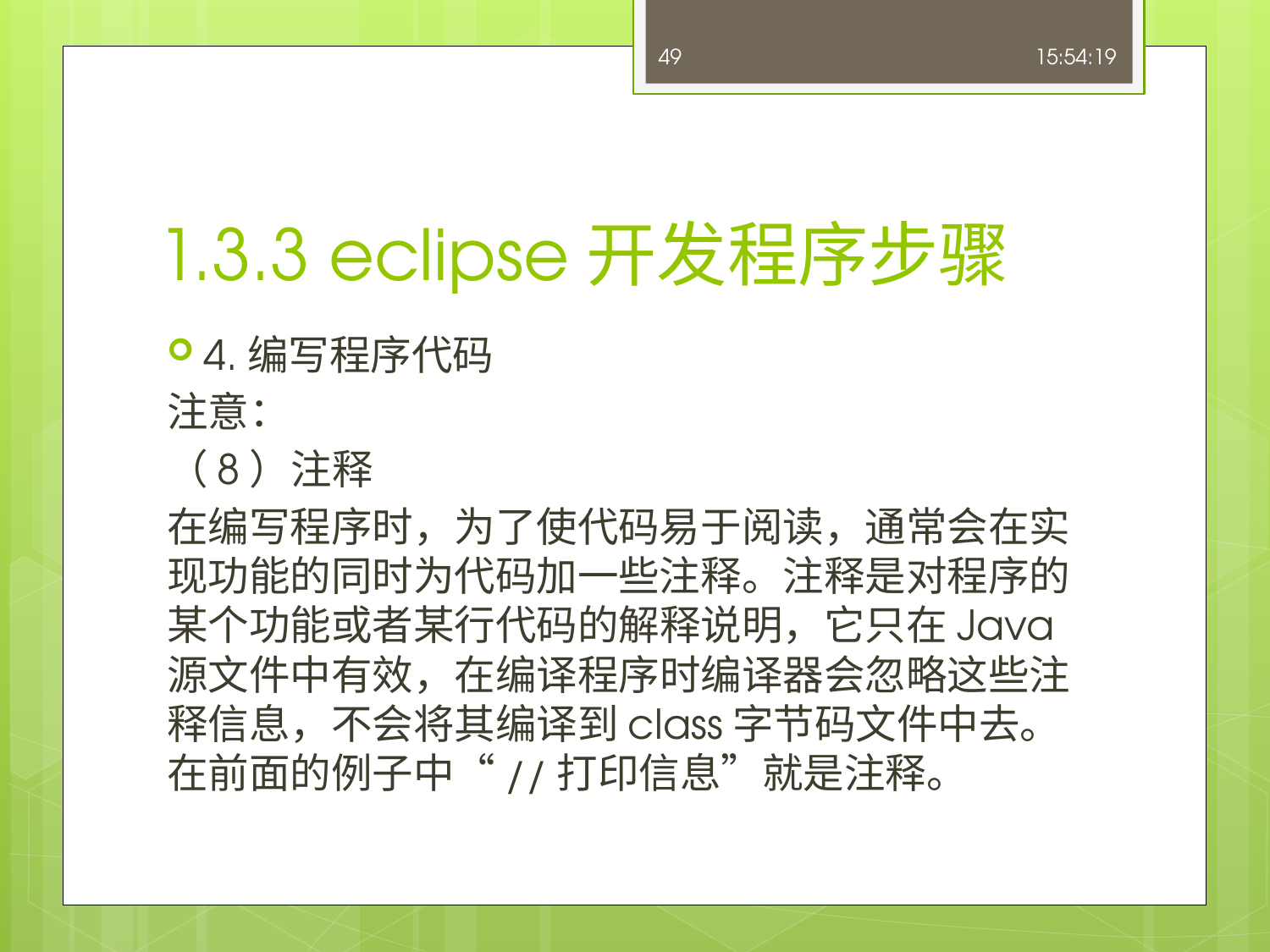

49
15:54:19
# 1.3.3 eclipse开发程序步骤
4.编写程序代码
注意：
（8）注释
在编写程序时，为了使代码易于阅读，通常会在实现功能的同时为代码加一些注释。注释是对程序的某个功能或者某行代码的解释说明，它只在Java源文件中有效，在编译程序时编译器会忽略这些注释信息，不会将其编译到class字节码文件中去。在前面的例子中“//打印信息”就是注释。